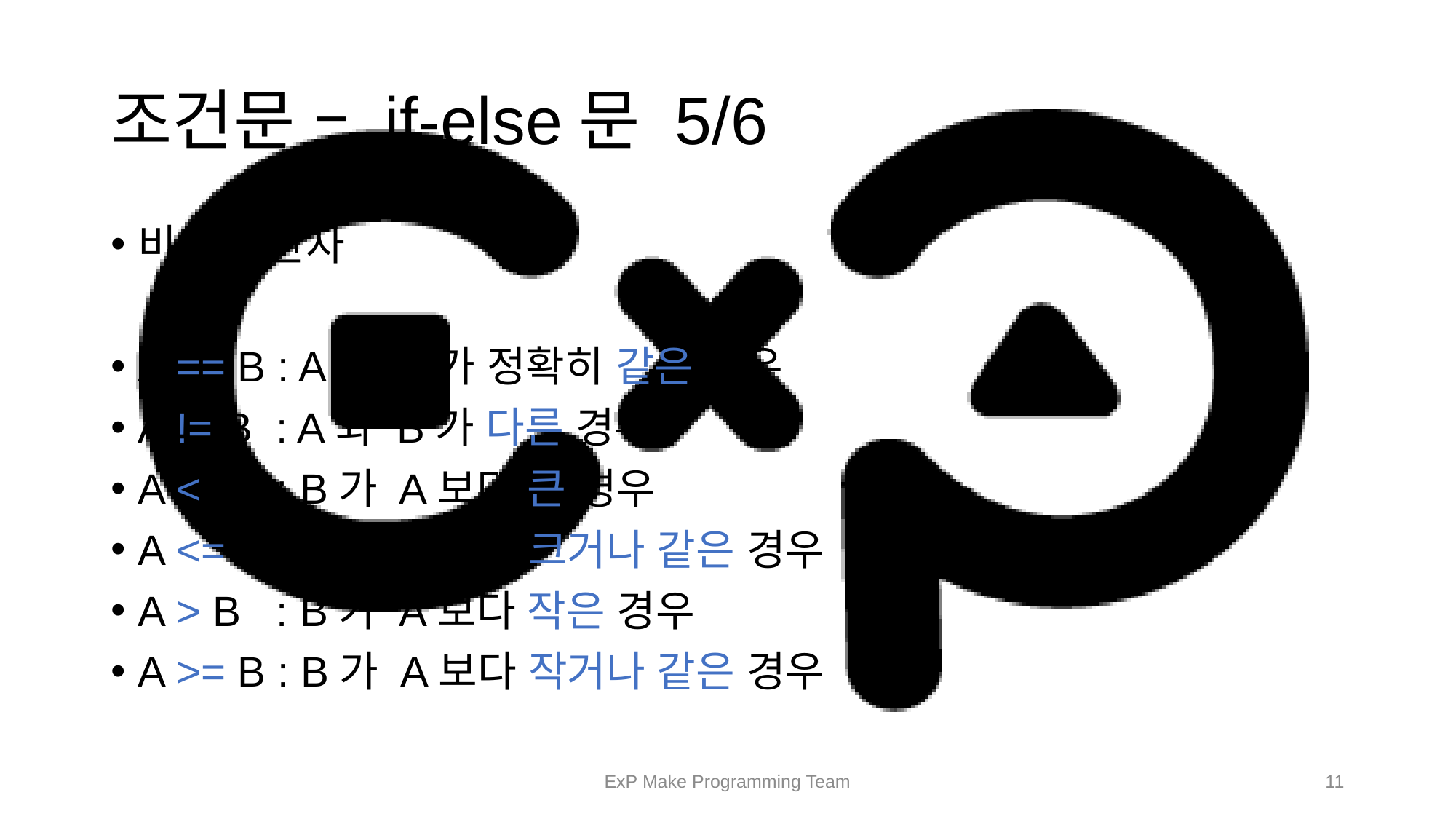

# 조건문 – if-else문 5/6
비교 연산자

A == B : A와 B가 정확히 같은 경우
A != B  : A와 B가 다른 경우
A < B   : B가 A보다 큰 경우
A <= B : B가 A보다 크거나 같은 경우
A > B   : B가 A보다 작은 경우
A >= B : B가 A보다 작거나 같은 경우
ExP Make Programming Team
11